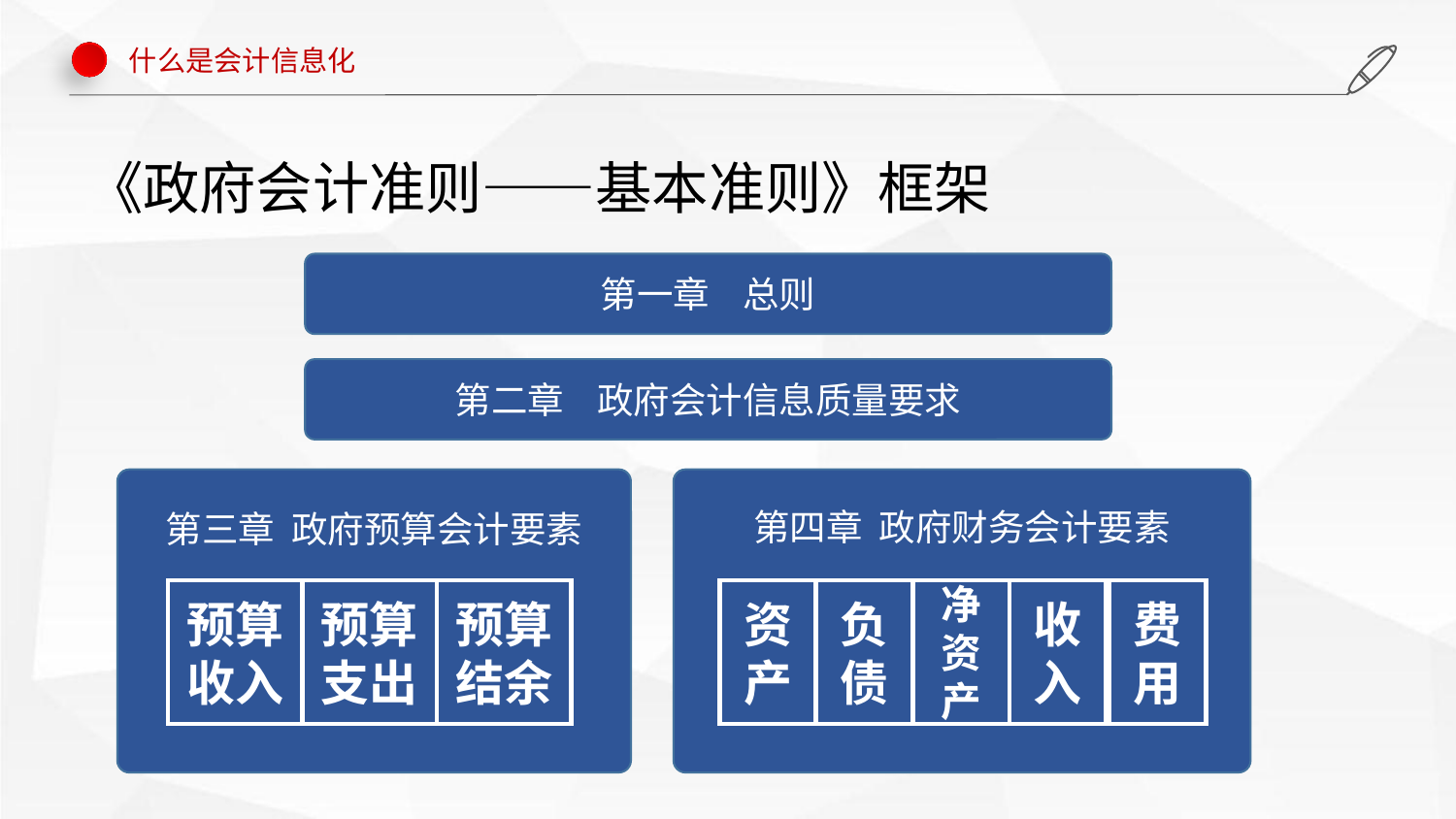

什么是会计信息化

《政府会计准则——基本准则》框架
第一章    总则
第二章    政府会计信息质量要求

第三章  政府预算会计要素

第四章  政府财务会计要素
收入
负债
净资产
费用
预算支出
预算结余
资产
预算收入